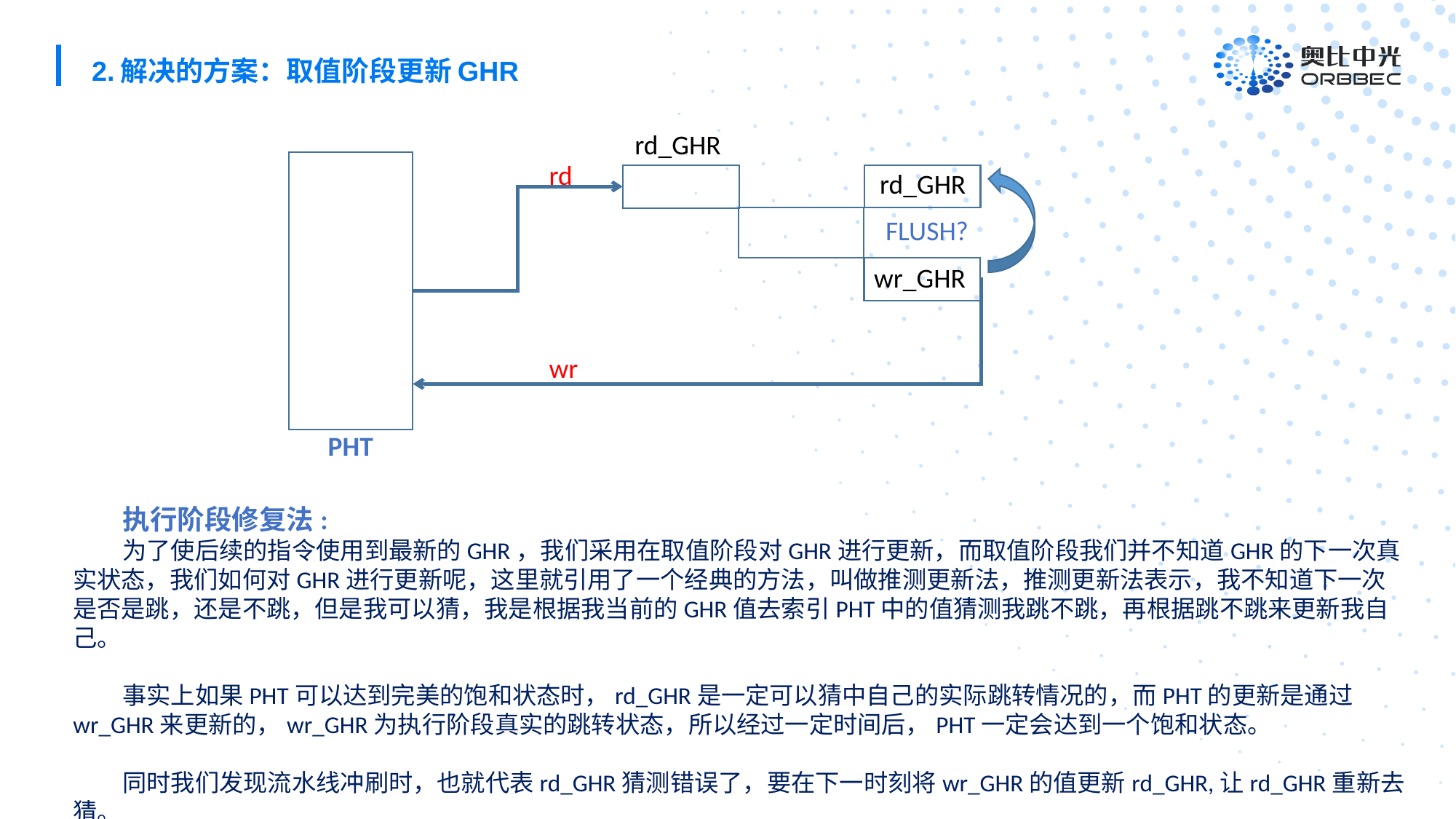

2.解决的方案：取值阶段更新GHR
rd_GHR

rd
rd_GHR

FLUSH?
wr_GHR

wr
PHT
       执行阶段修复法:
        为了使后续的指令使用到最新的GHR，我们采用在取值阶段对GHR进行更新，而取值阶段我们并不知道GHR的下一次真实状态，我们如何对GHR进行更新呢，这里就引用了一个经典的方法，叫做推测更新法，推测更新法表示，我不知道下一次是否是跳，还是不跳，但是我可以猜，我是根据我当前的GHR值去索引PHT中的值猜测我跳不跳，再根据跳不跳来更新我自己。

        事实上如果PHT可以达到完美的饱和状态时，rd_GHR是一定可以猜中自己的实际跳转情况的，而PHT的更新是通过wr_GHR来更新的，wr_GHR为执行阶段真实的跳转状态，所以经过一定时间后，PHT一定会达到一个饱和状态。

        同时我们发现流水线冲刷时，也就代表rd_GHR猜测错误了，要在下一时刻将wr_GHR的值更新rd_GHR,让rd_GHR重新去猜。
33